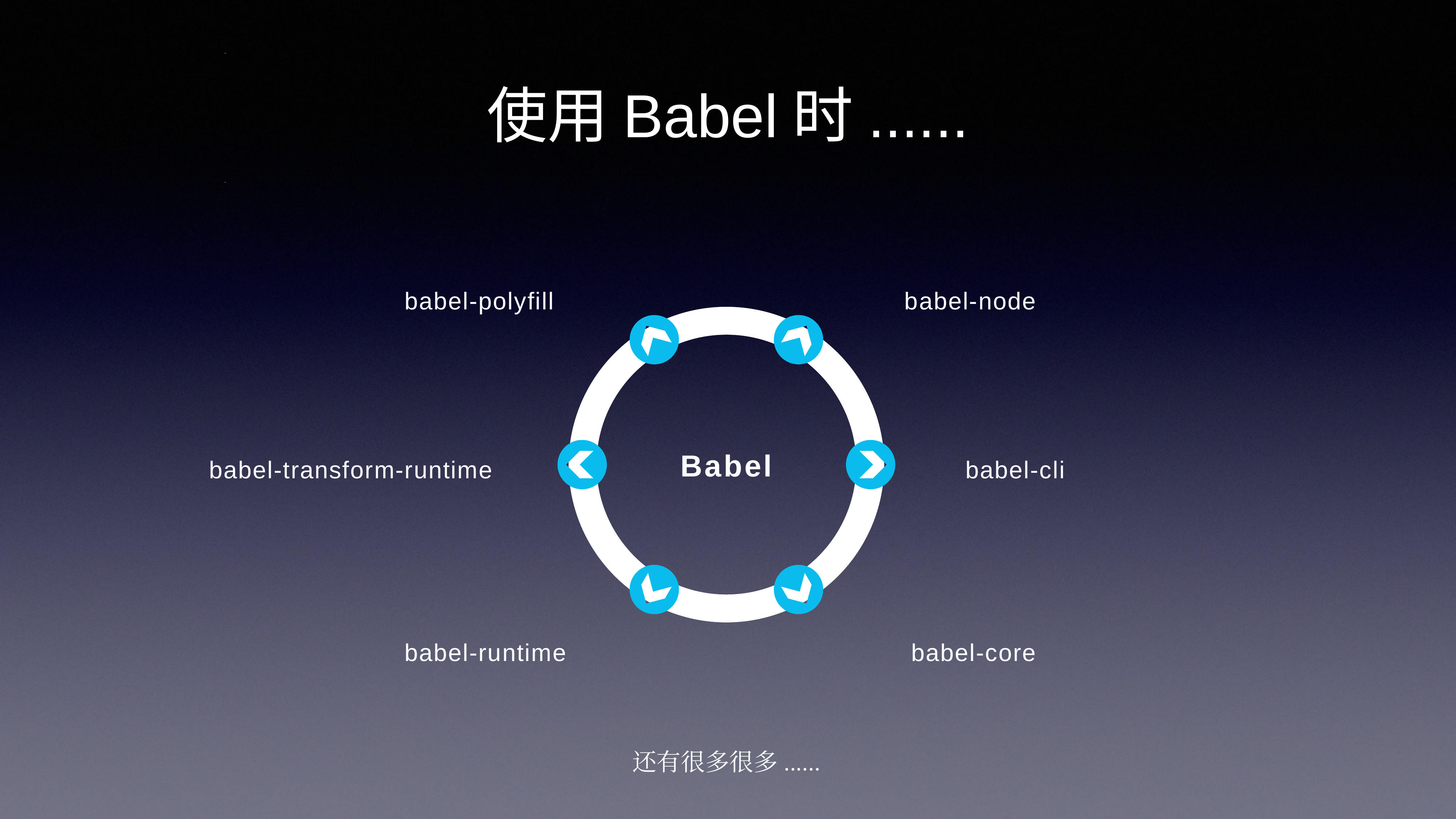

使用Babel时......
babel-polyfill
babel-node

Babel
babel-transform-runtime
babel-cli

babel-runtime
babel-core
还有很多很多......